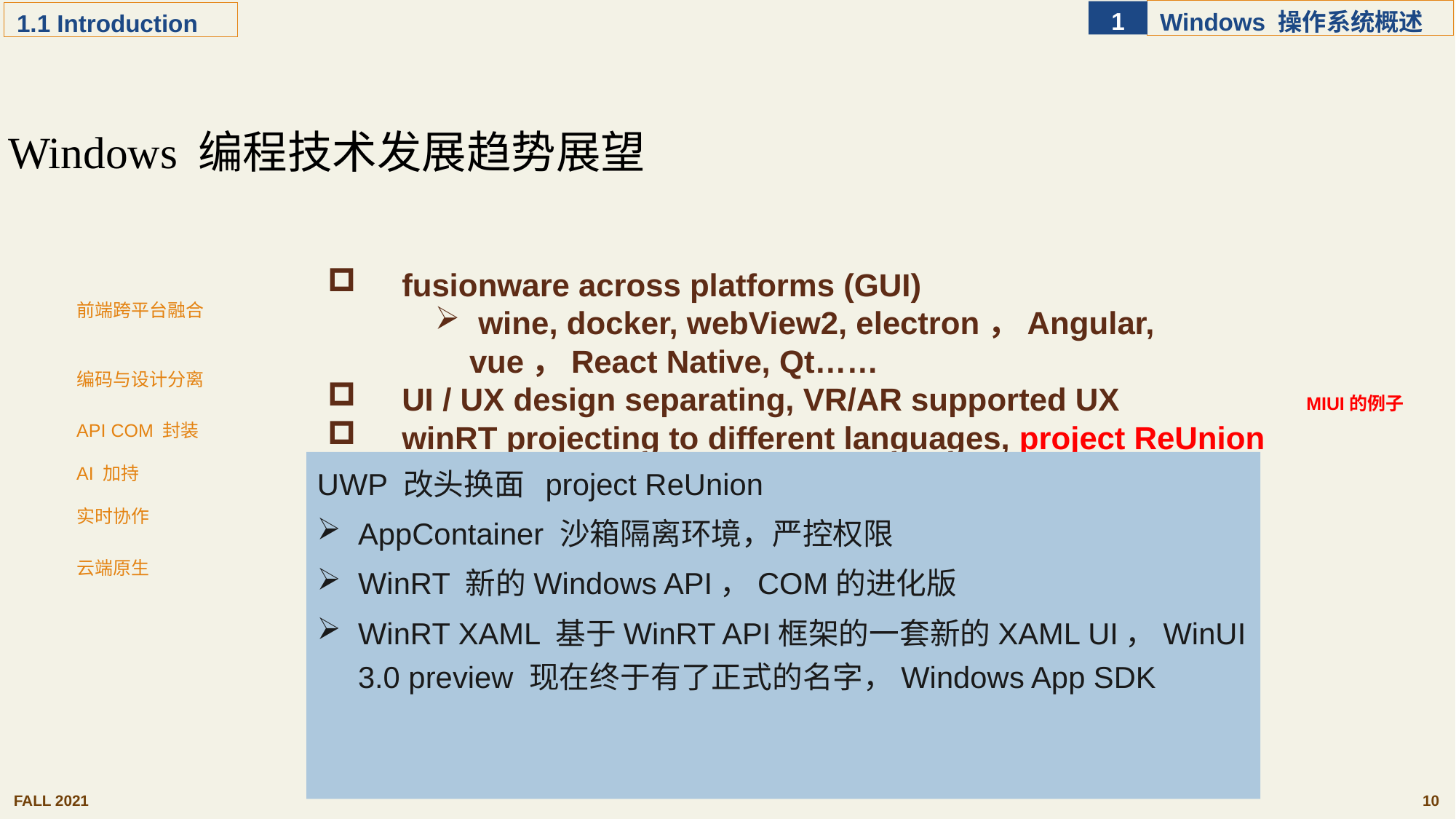

Windows 编程技术发展趋势展望

    fusionware across platforms (GUI)
 wine, docker, webView2, electron，Angular, vue，React Native, Qt……
    UI / UX design separating, VR/AR supported UX
    winRT projecting to different languages, project ReUnion
    AI+web aided coding/testing/debugging
    real time collaborative dev
    cloud-native: micro-service, K8S, agile, DevOps, CI/CD

前端跨平台融合
编码与设计分离
MIUI的例子
API COM 封装
UWP 改头换面  project ReUnion
AppContainer 沙箱隔离环境，严控权限
WinRT 新的Windows API，COM的进化版
WinRT XAML 基于WinRT API框架的一套新的XAML UI，WinUI 3.0 preview 现在终于有了正式的名字，Windows App SDK

AI 加持
实时协作
云端原生
Complexity
Scripts, C#, JAVA, ……
obstacle
C++, RUST